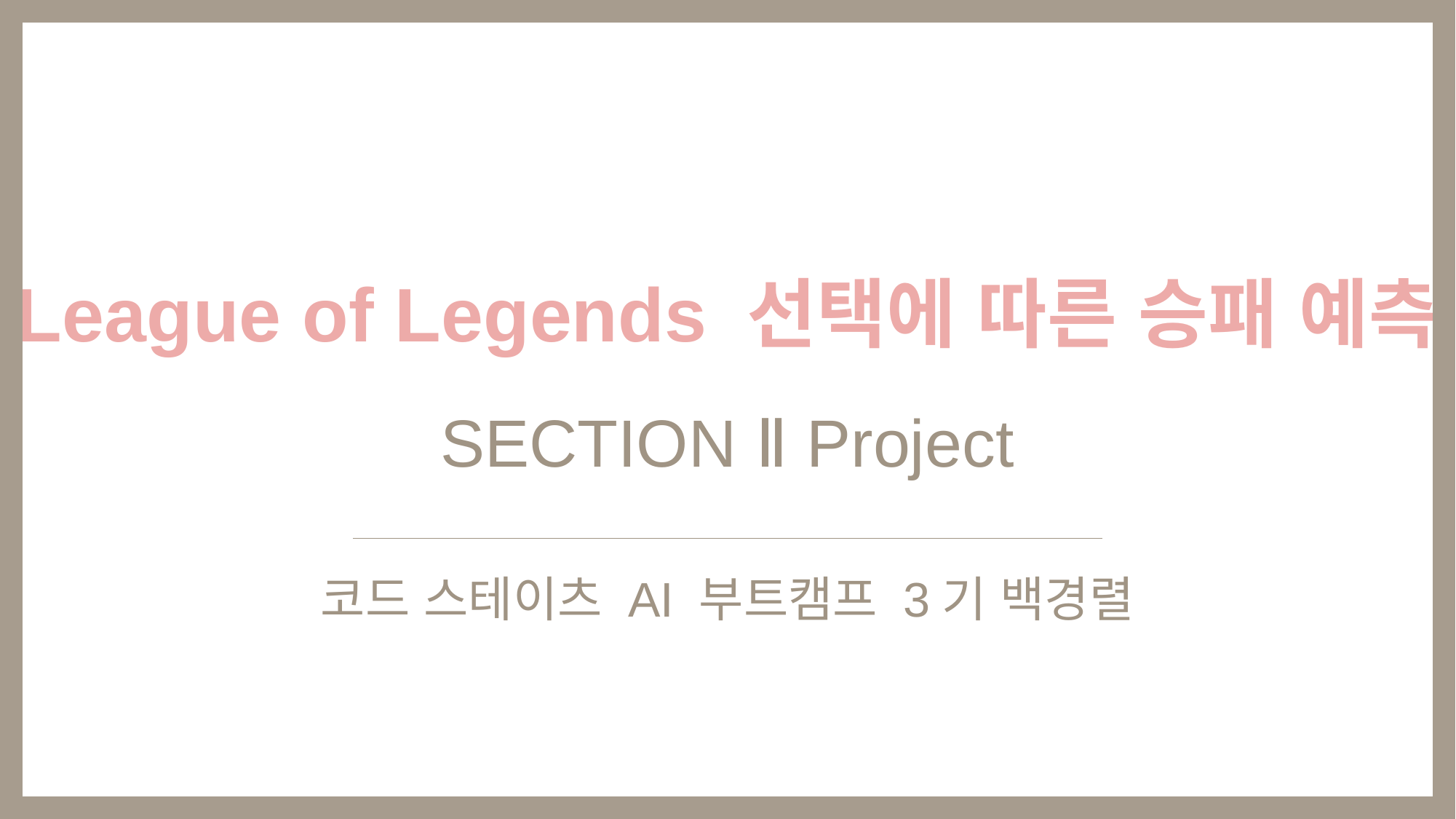

League of Legends 선택에 따른 승패 예측

SECTION Ⅱ Project
코드 스테이츠 AI 부트캠프 3기 백경렬